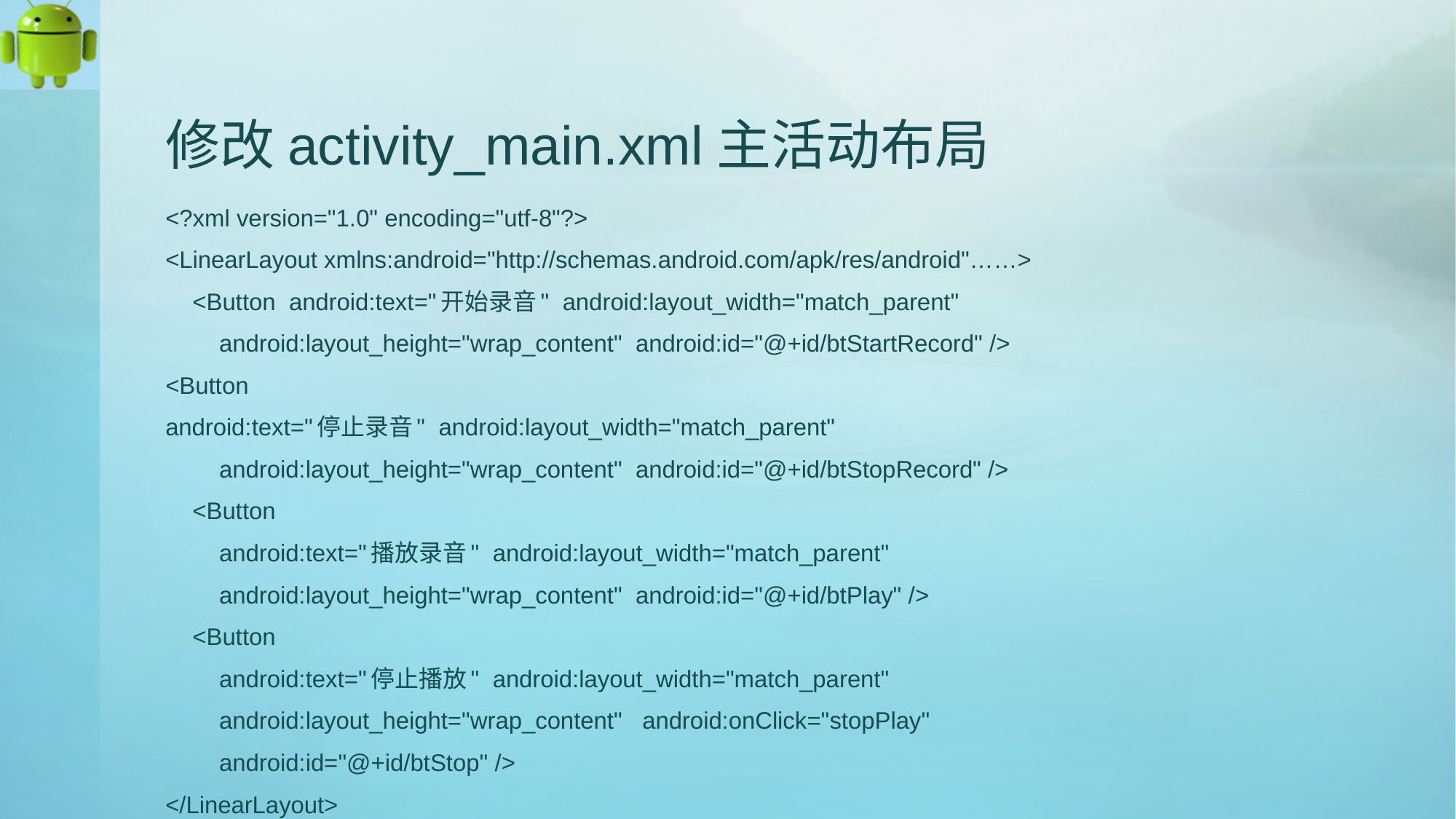

# 修改activity_main.xml主活动布局
<?xml version="1.0" encoding="utf-8"?>
<LinearLayout xmlns:android="http://schemas.android.com/apk/res/android"……>
    <Button  android:text="开始录音"  android:layout_width="match_parent"
        android:layout_height="wrap_content"  android:id="@+id/btStartRecord" />
<Button
android:text="停止录音"  android:layout_width="match_parent"
        android:layout_height="wrap_content"  android:id="@+id/btStopRecord" />
    <Button
        android:text="播放录音"  android:layout_width="match_parent"
        android:layout_height="wrap_content"  android:id="@+id/btPlay" />
    <Button
        android:text="停止播放"  android:layout_width="match_parent"
        android:layout_height="wrap_content"   android:onClick="stopPlay"
        android:id="@+id/btStop" />
</LinearLayout>